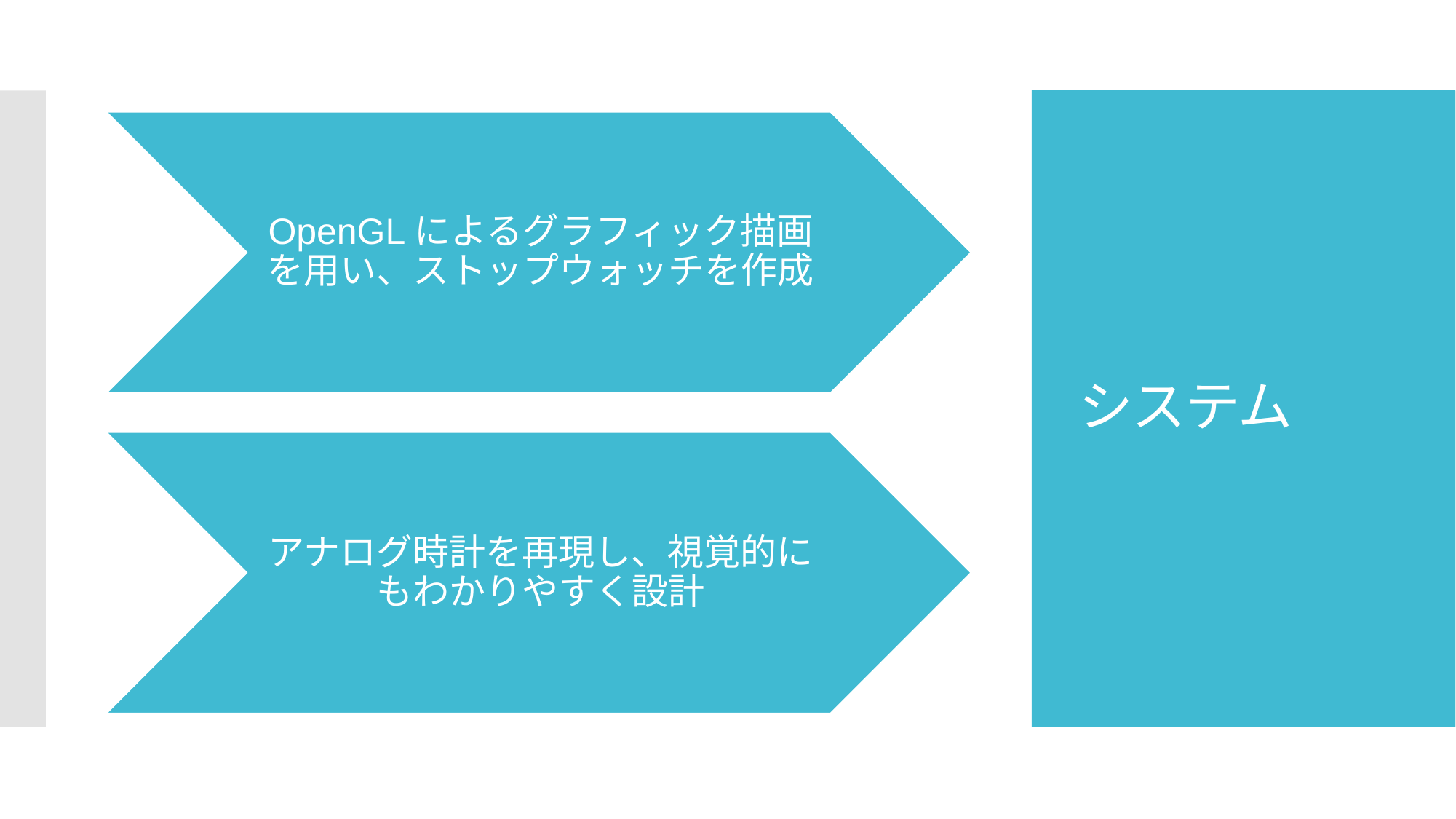

OpenGLによるグラフィック描画を用い、ストップウォッチを作成
アナログ時計を再現し、視覚的にもわかりやすく設計
# システム